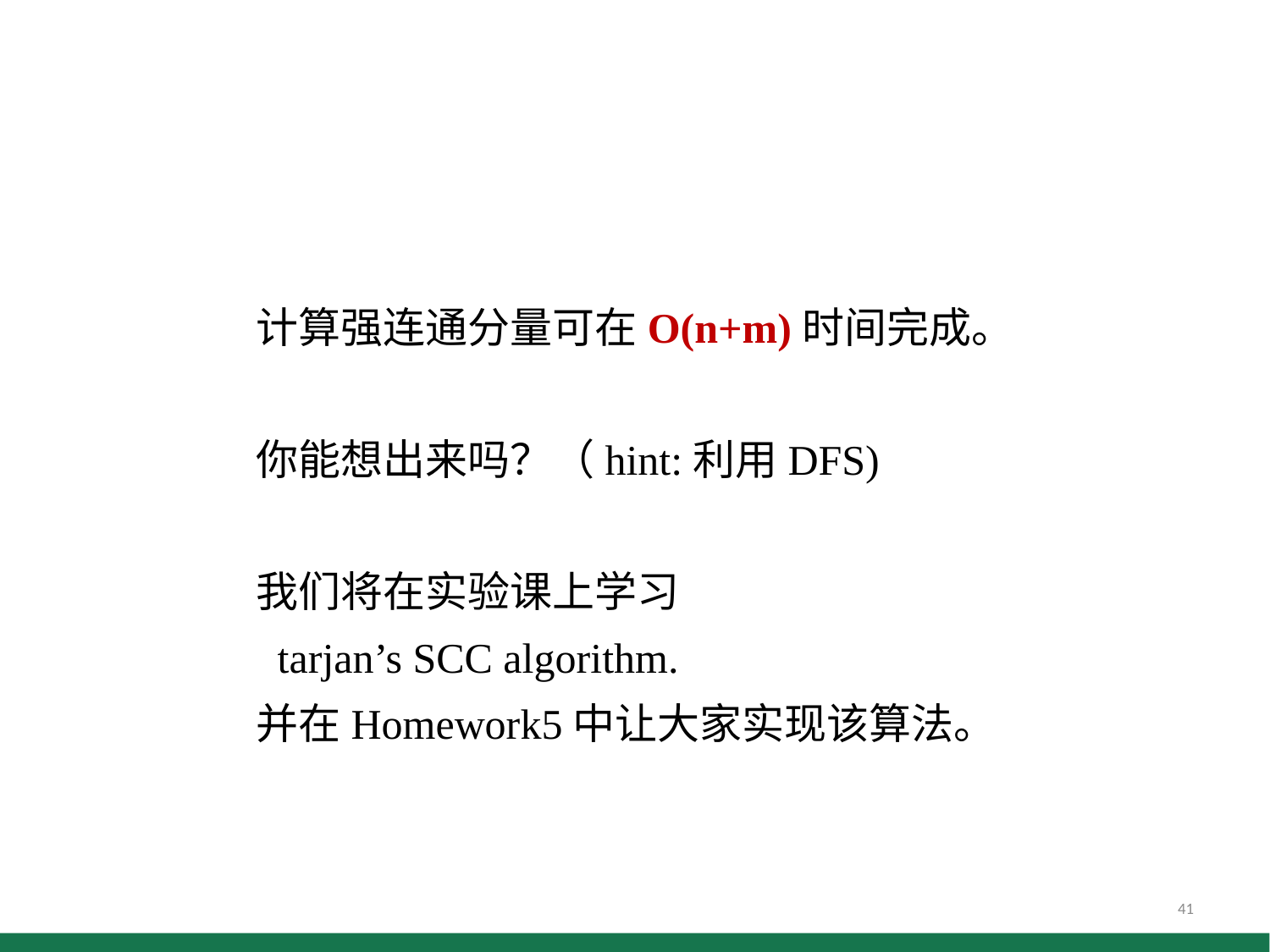

计算强连通分量可在O(n+m)时间完成。

你能想出来吗？（hint:利用DFS)

我们将在实验课上学习
  tarjan’s SCC algorithm.
并在Homework5中让大家实现该算法。
41